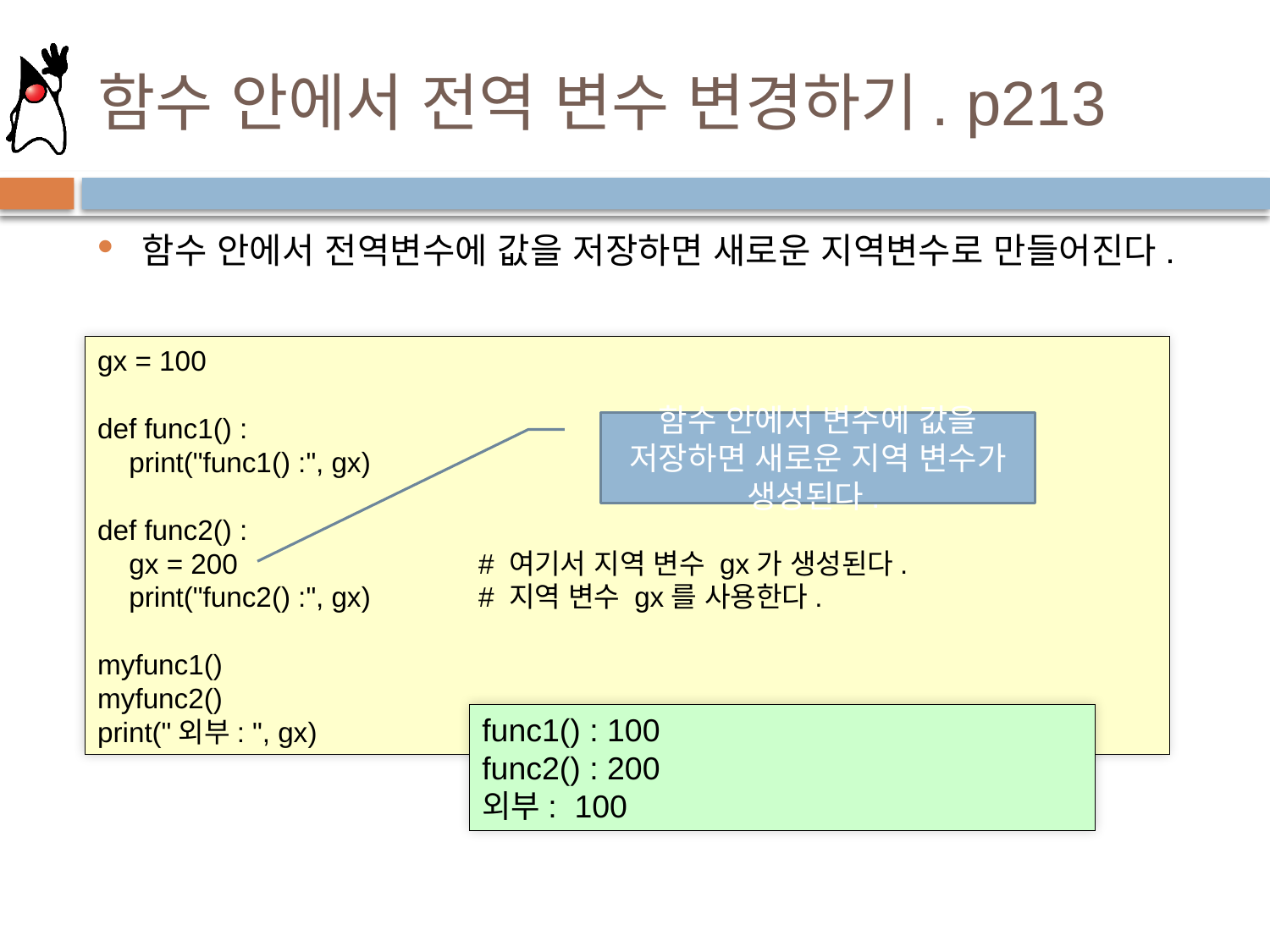

# 함수 안에서 전역 변수 변경하기. p213
함수 안에서 전역변수에 값을 저장하면 새로운 지역변수로 만들어진다.
gx = 100

def func1() :
    print("func1() :", gx)

def func2() :
    gx = 200		# 여기서 지역 변수 gx가 생성된다.
    print("func2() :", gx)	# 지역 변수 gx를 사용한다.

myfunc1()
myfunc2()
print("외부: ", gx)
함수 안에서 변수에 값을 저장하면 새로운 지역 변수가 생성된다.
func1() : 100
func2() : 200
외부:  100